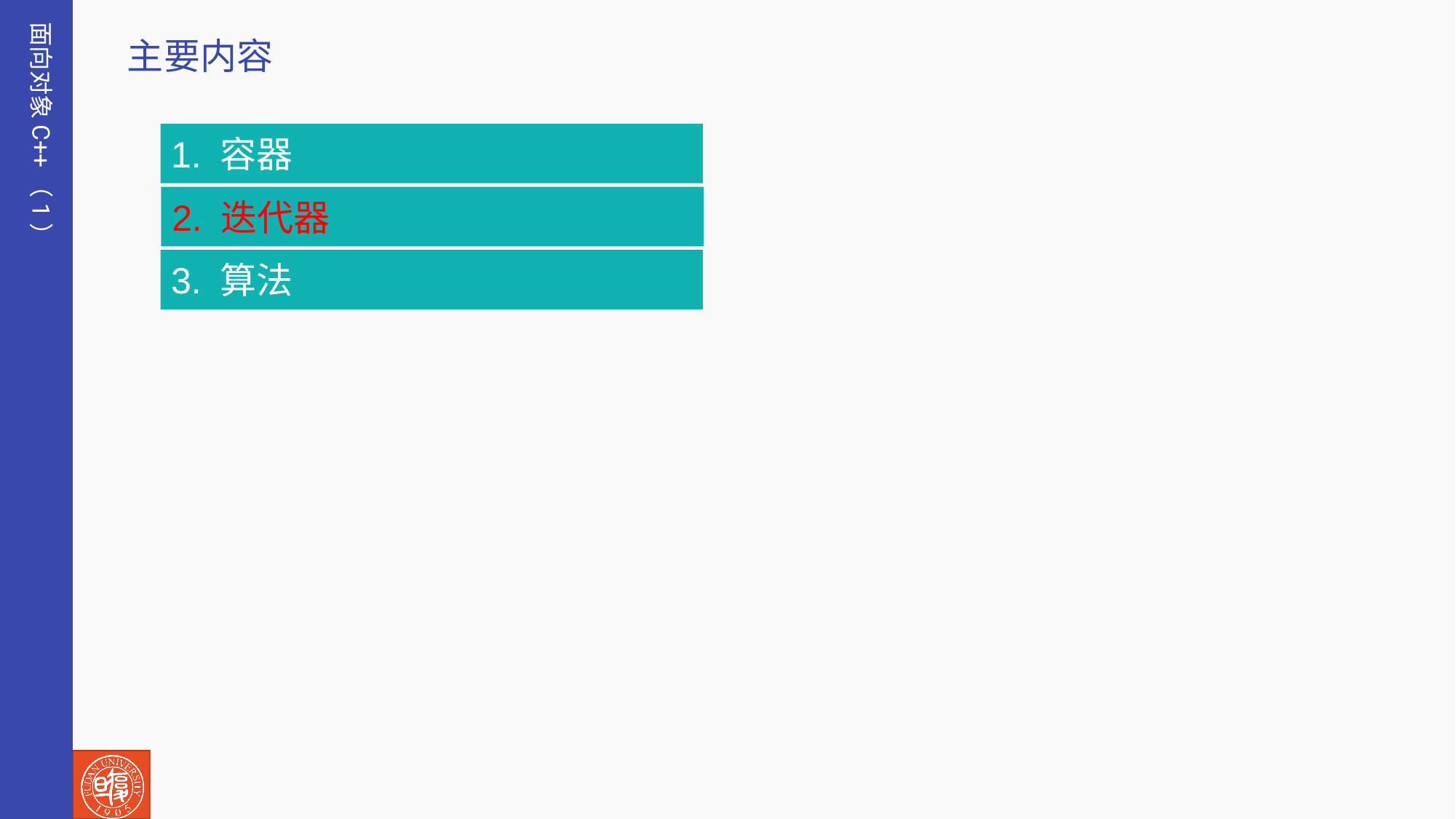

面向对象C++（1）
主要内容
1. 容器
2. 迭代器
3. 算法